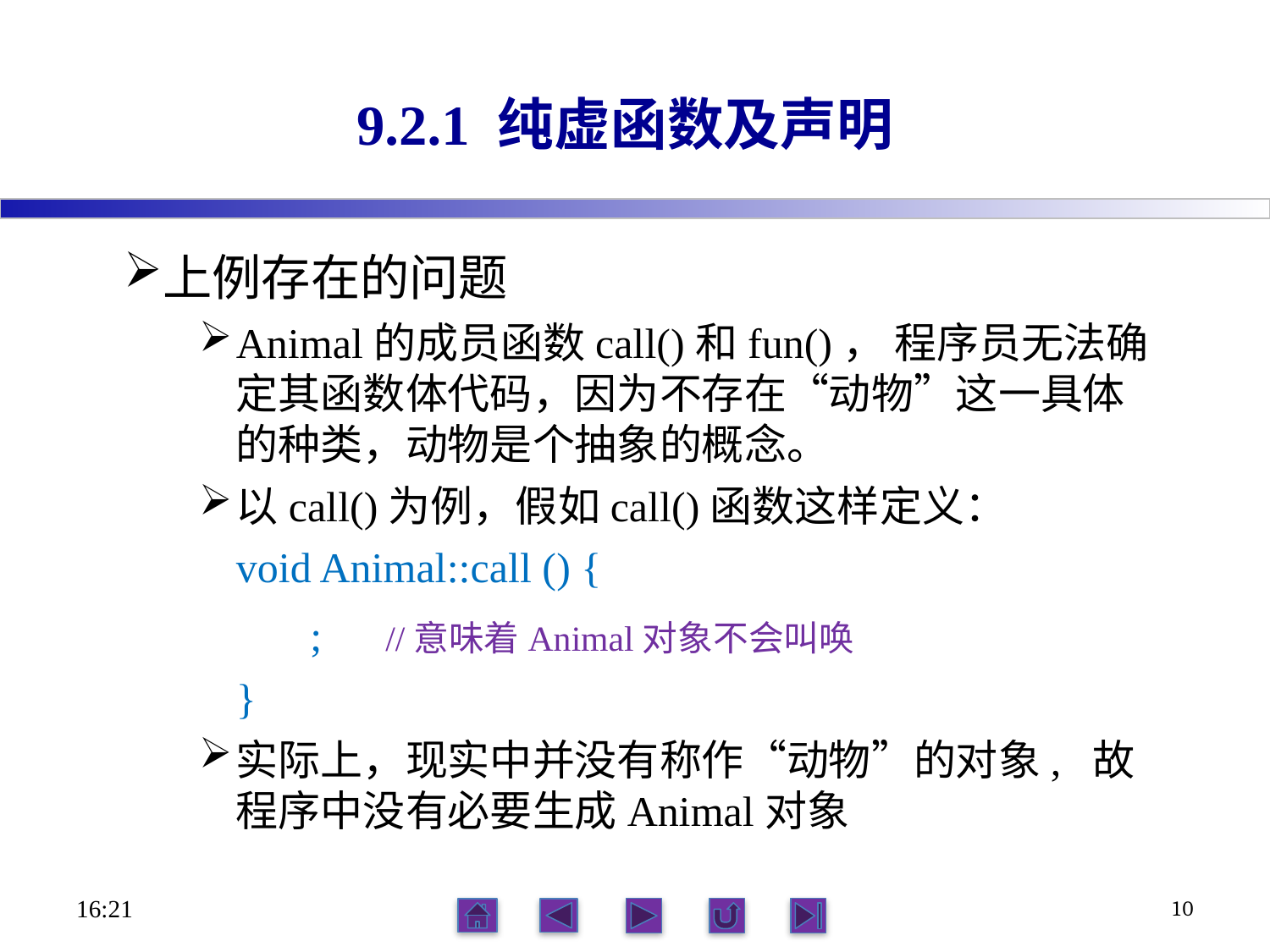

# 9.2.1 纯虚函数及声明
上例存在的问题
Animal的成员函数call()和fun()， 程序员无法确定其函数体代码，因为不存在“动物”这一具体的种类，动物是个抽象的概念。
以call()为例，假如call()函数这样定义：
void Animal::call () {
       ;      //意味着Animal对象不会叫唤
}
实际上，现实中并没有称作“动物”的对象,  故程序中没有必要生成Animal对象

16:21
10